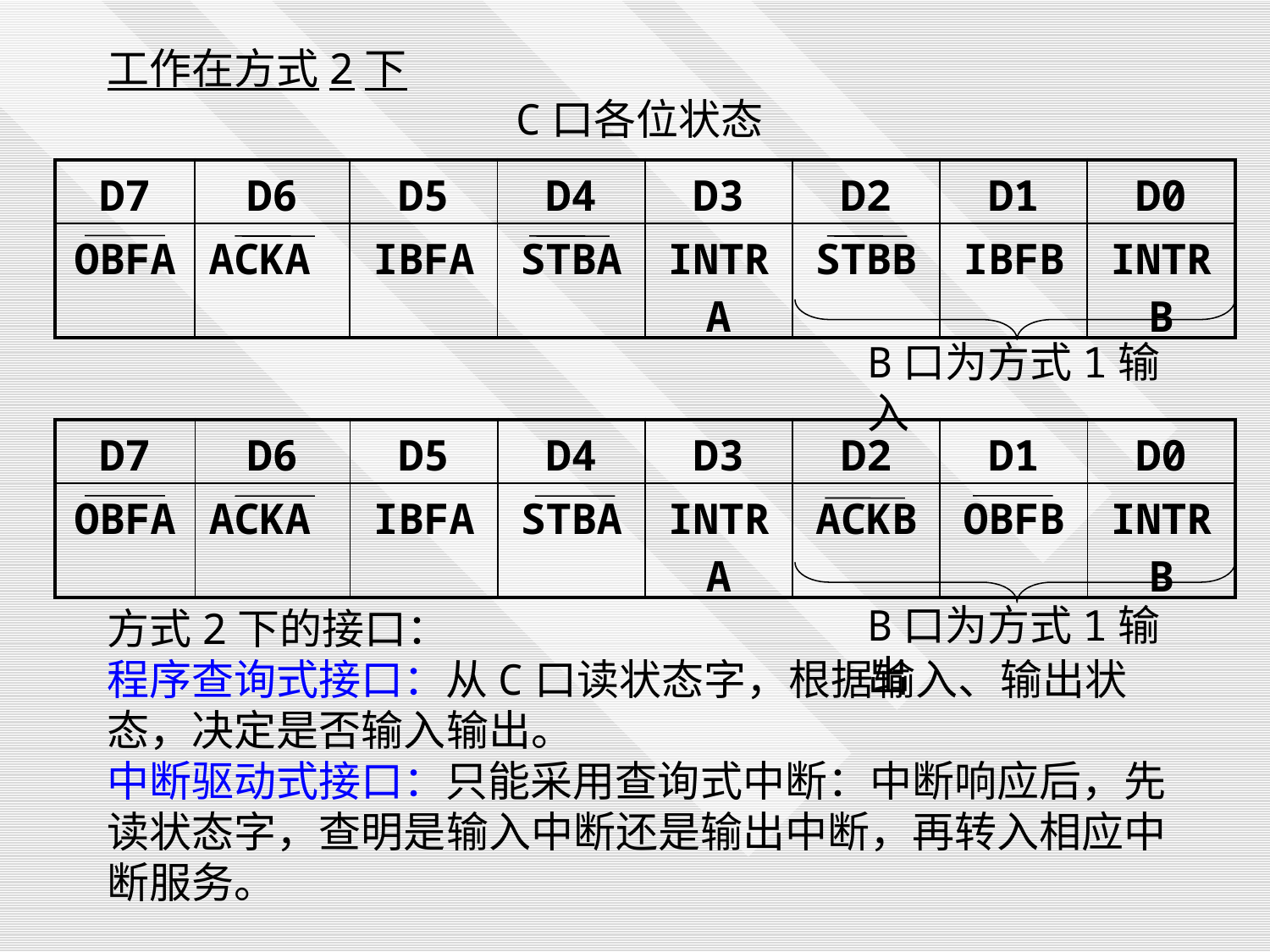

工作在方式2下
C口各位状态

| D7 | D6 | D5 | D4 | D3 | D2 | D1 | D0 |
| --- | --- | --- | --- | --- | --- | --- | --- |
| OBFA | ACKA | IBFA | STBA | INTRA | STBB | IBFB | INTRB |

B口为方式1输入

| D7 | D6 | D5 | D4 | D3 | D2 | D1 | D0 |
| --- | --- | --- | --- | --- | --- | --- | --- |
| OBFA | ACKA | IBFA | STBA | INTRA | ACKB | OBFB | INTRB |

B口为方式1输出
方式2下的接口：
程序查询式接口：从C口读状态字，根据输入、输出状态，决定是否输入输出。
中断驱动式接口：只能采用查询式中断：中断响应后，先读状态字，查明是输入中断还是输出中断，再转入相应中断服务。